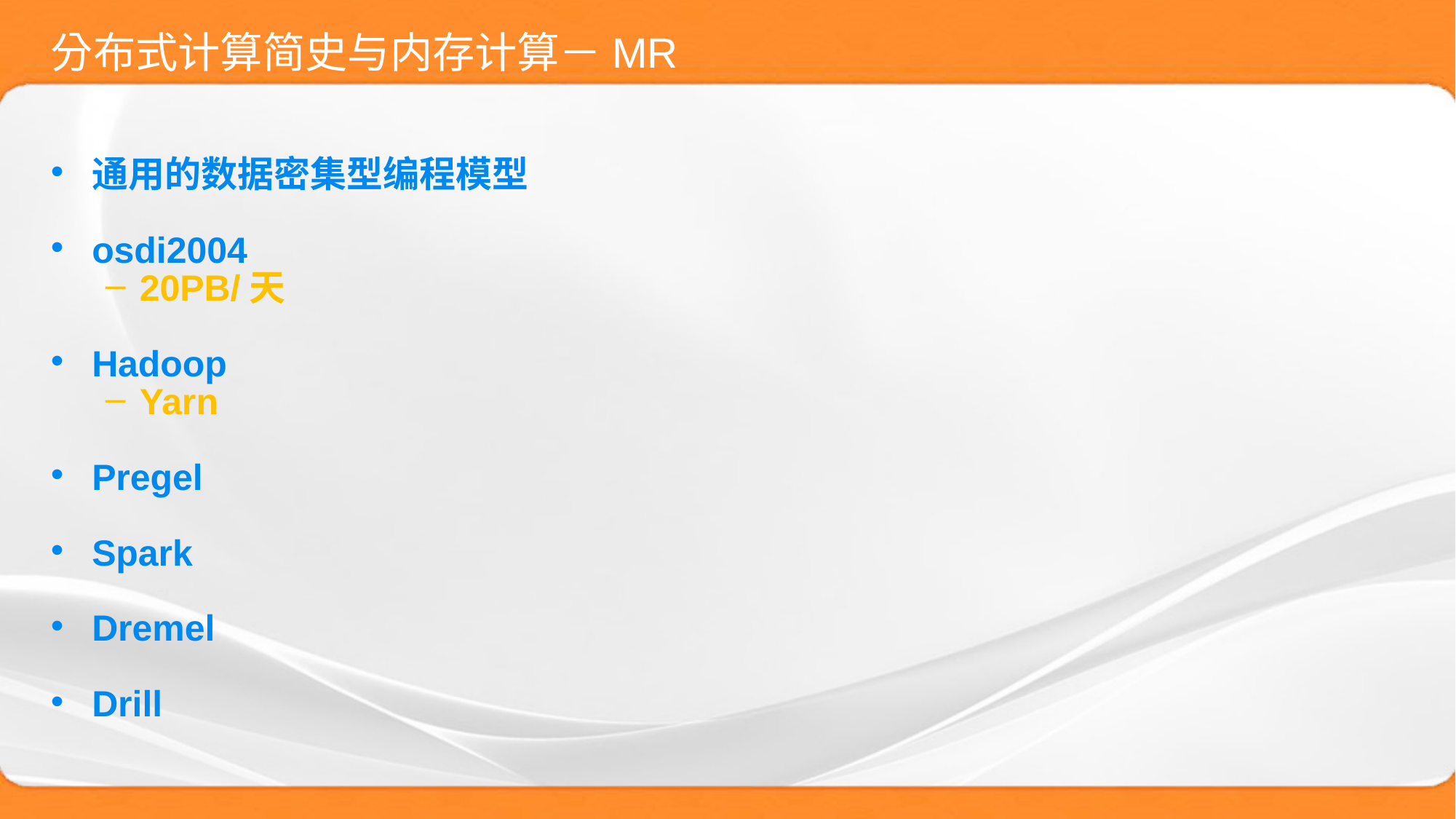

# 分布式计算简史与内存计算－MR

通用的数据密集型编程模型

osdi2004
20PB/天

Hadoop
Yarn

Pregel

Spark

Dremel

Drill